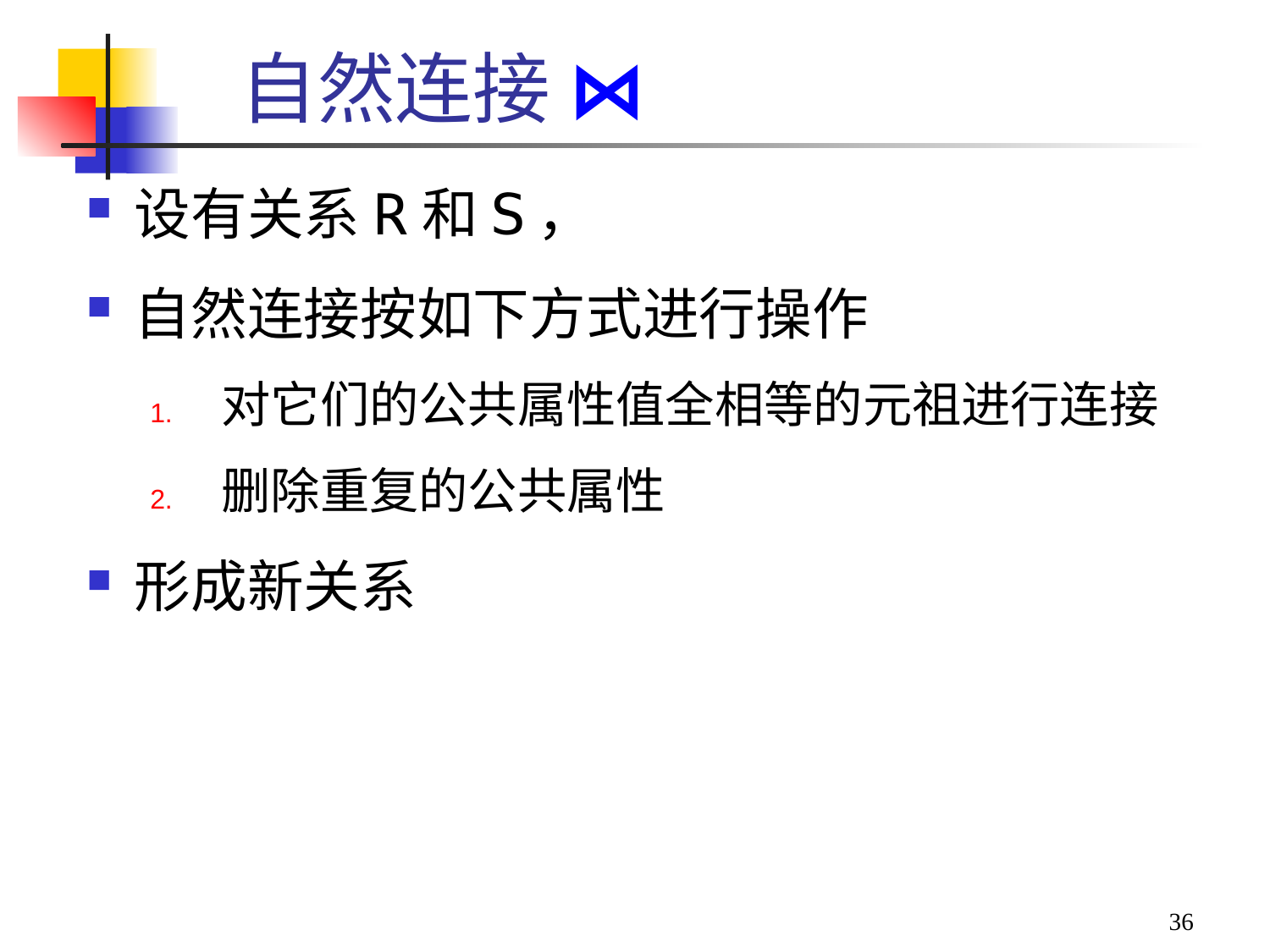

# 自然连接 ⋈
设有关系R和S，
自然连接按如下方式进行操作
对它们的公共属性值全相等的元祖进行连接
删除重复的公共属性
形成新关系

36